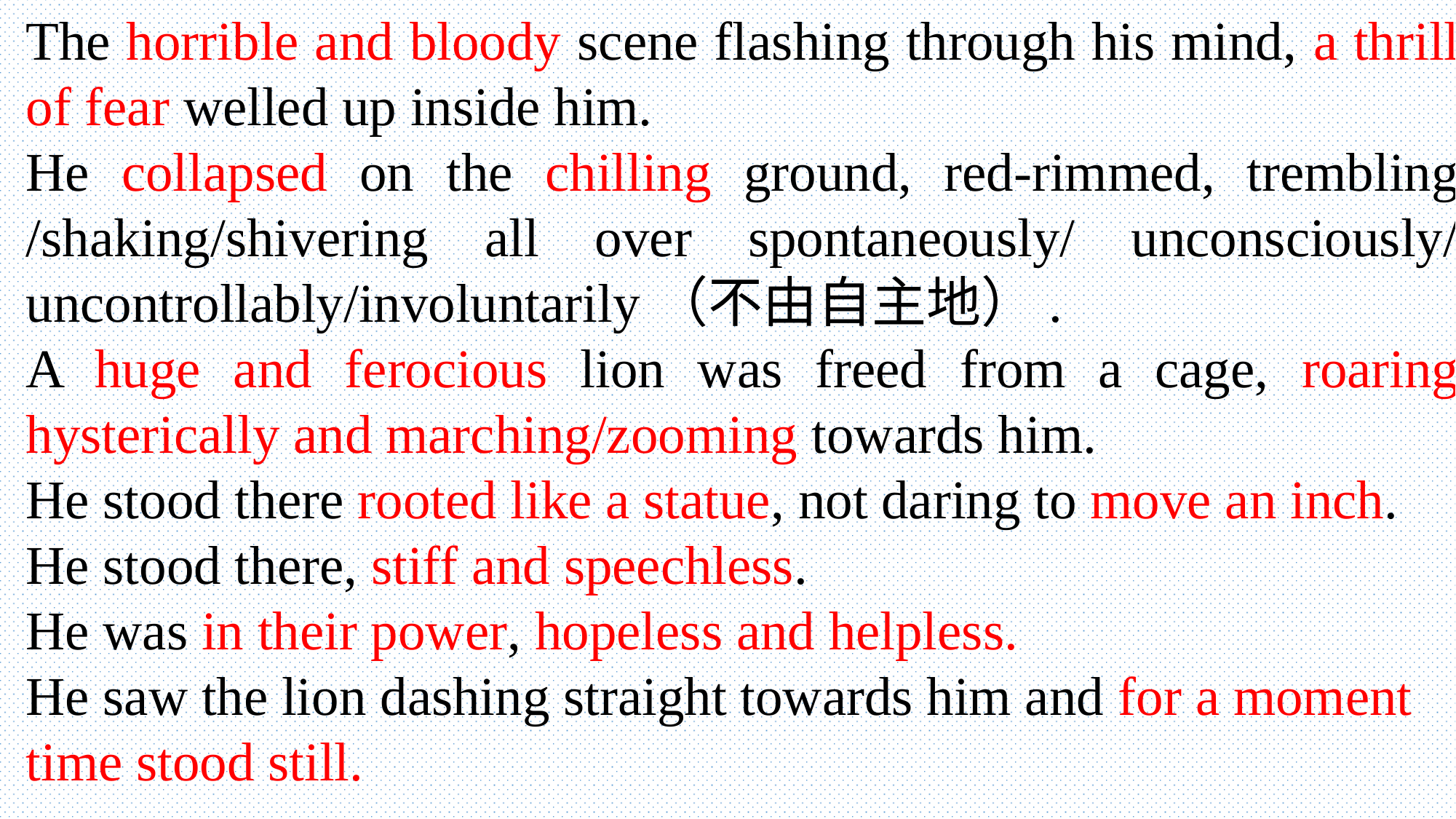

The horrible and bloody scene flashing through his mind, a thrill of fear welled up inside him.
He collapsed on the chilling ground, red-rimmed, trembling /shaking/shivering all over spontaneously/ unconsciously/ uncontrollably/involuntarily（不由自主地）.
A huge and ferocious lion was freed from a cage, roaring hysterically and marching/zooming towards him.
He stood there rooted like a statue, not daring to move an inch.
He stood there, stiff and speechless.
He was in their power, hopeless and helpless.
He saw the lion dashing straight towards him and for a moment time stood still.